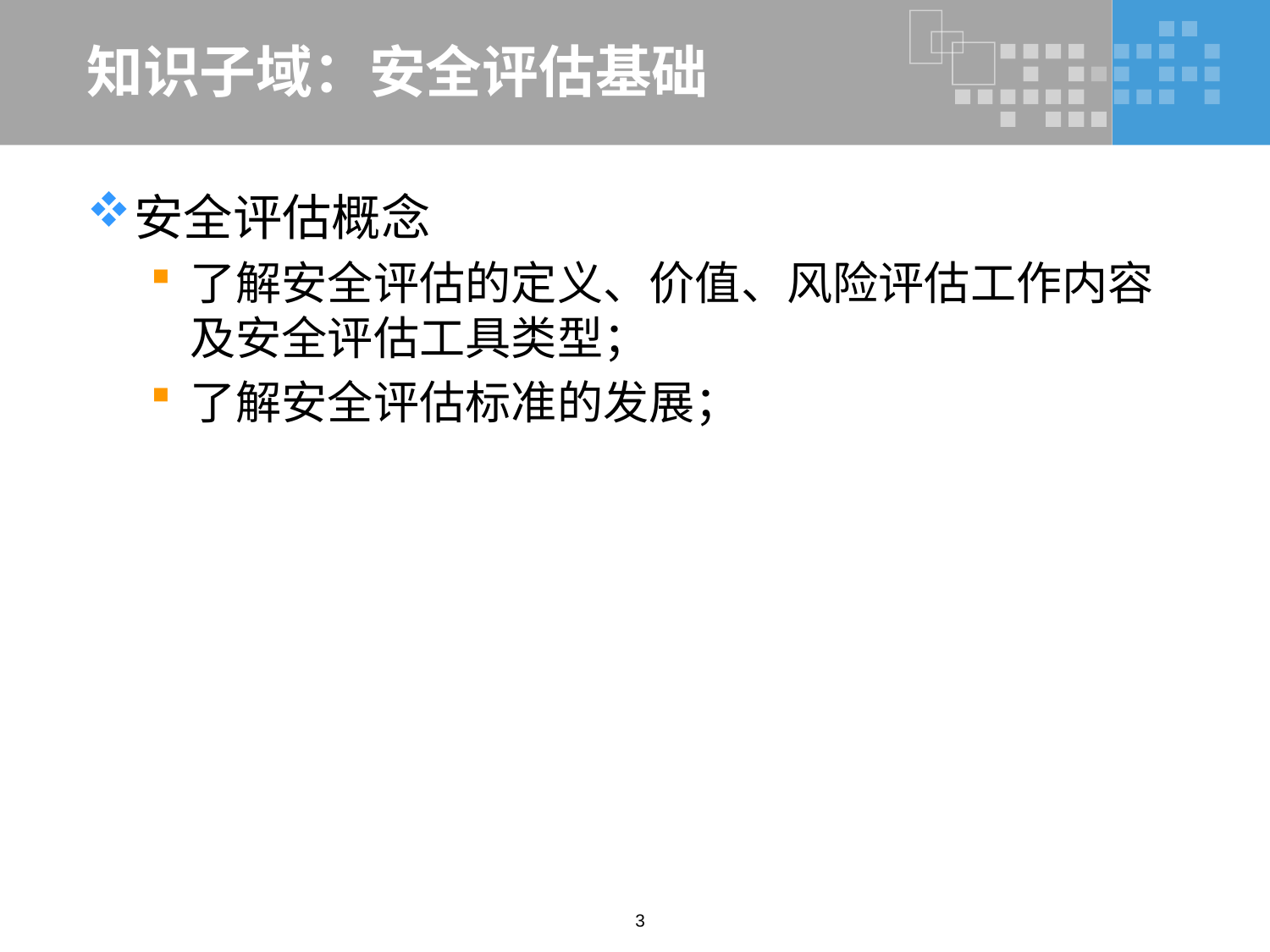

# 知识子域：安全评估基础
安全评估概念
了解安全评估的定义、价值、风险评估工作内容及安全评估工具类型；
了解安全评估标准的发展；
3